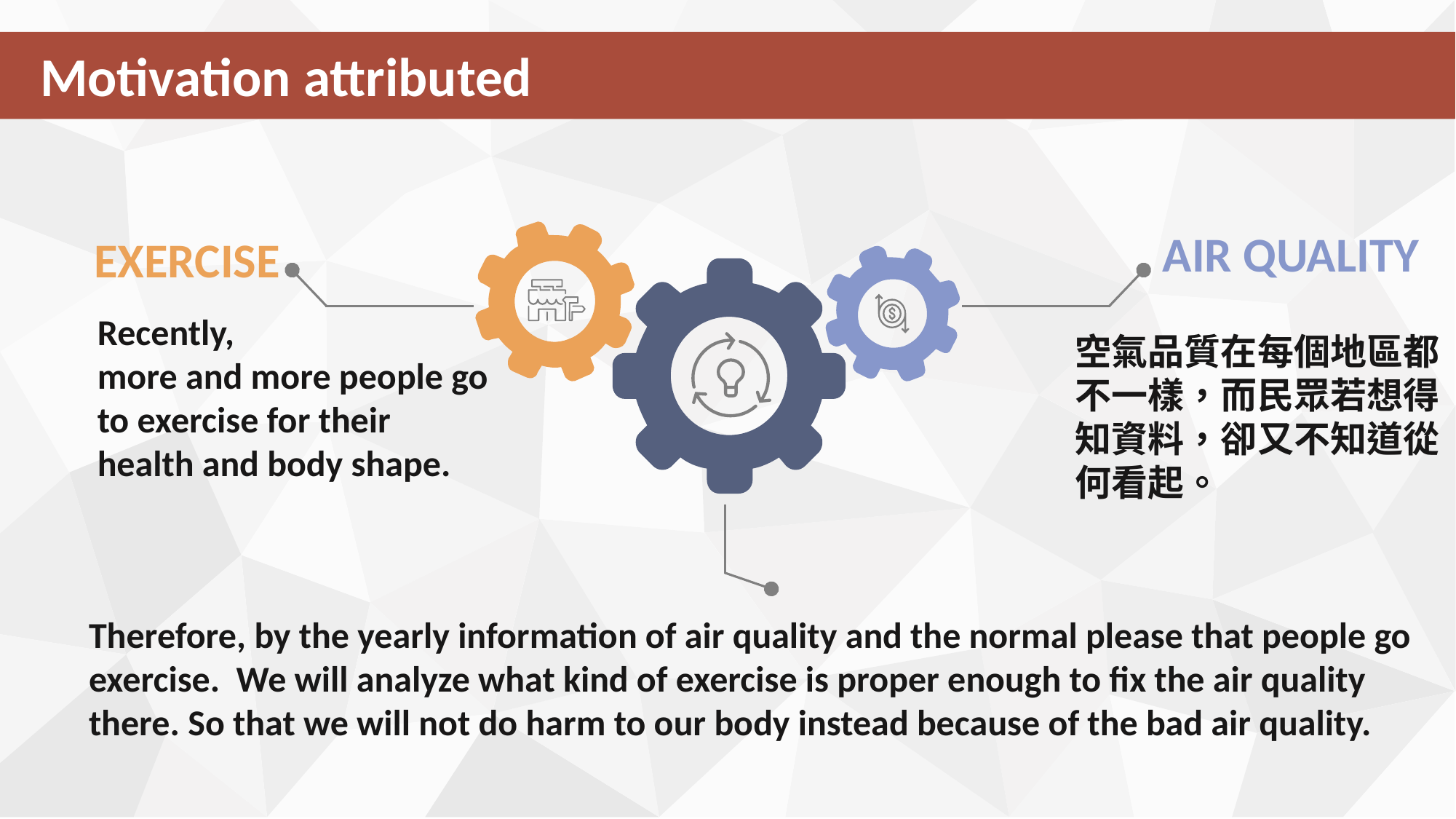

Motivation attributed

air quality
exercise

Recently,
more and more people go to exercise for their health and body shape.
空氣品質在每個地區都不一樣，而民眾若想得知資料，卻又不知道從何看起。

Therefore, by the yearly information of air quality and the normal please that people go exercise.  We will analyze what kind of exercise is proper enough to fix the air quality there. So that we will not do harm to our body instead because of the bad air quality.